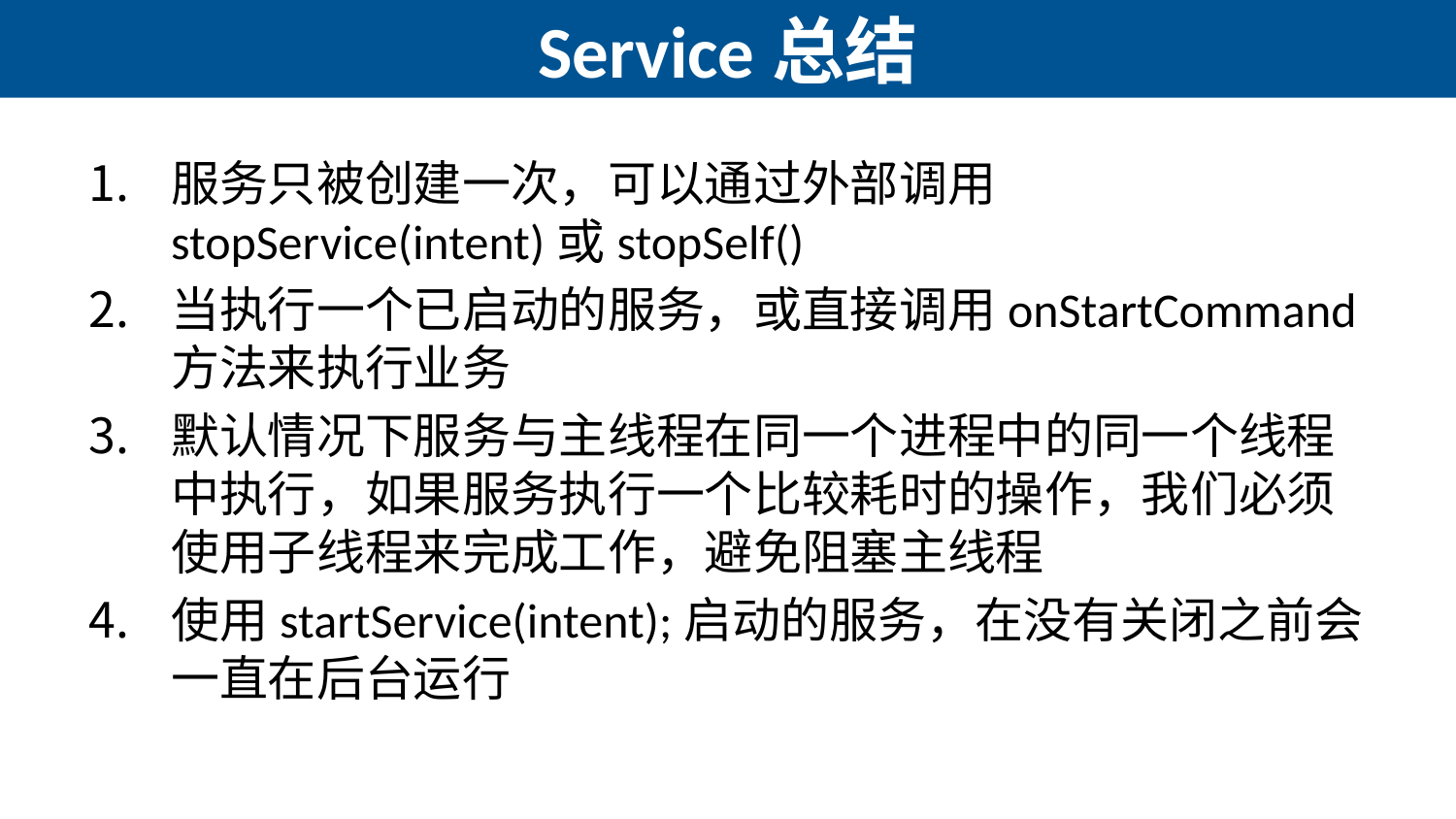

# Service总结
服务只被创建一次，可以通过外部调用stopService(intent)或stopSelf()
当执行一个已启动的服务，或直接调用onStartCommand方法来执行业务
默认情况下服务与主线程在同一个进程中的同一个线程中执行，如果服务执行一个比较耗时的操作，我们必须使用子线程来完成工作，避免阻塞主线程
使用startService(intent);启动的服务，在没有关闭之前会一直在后台运行